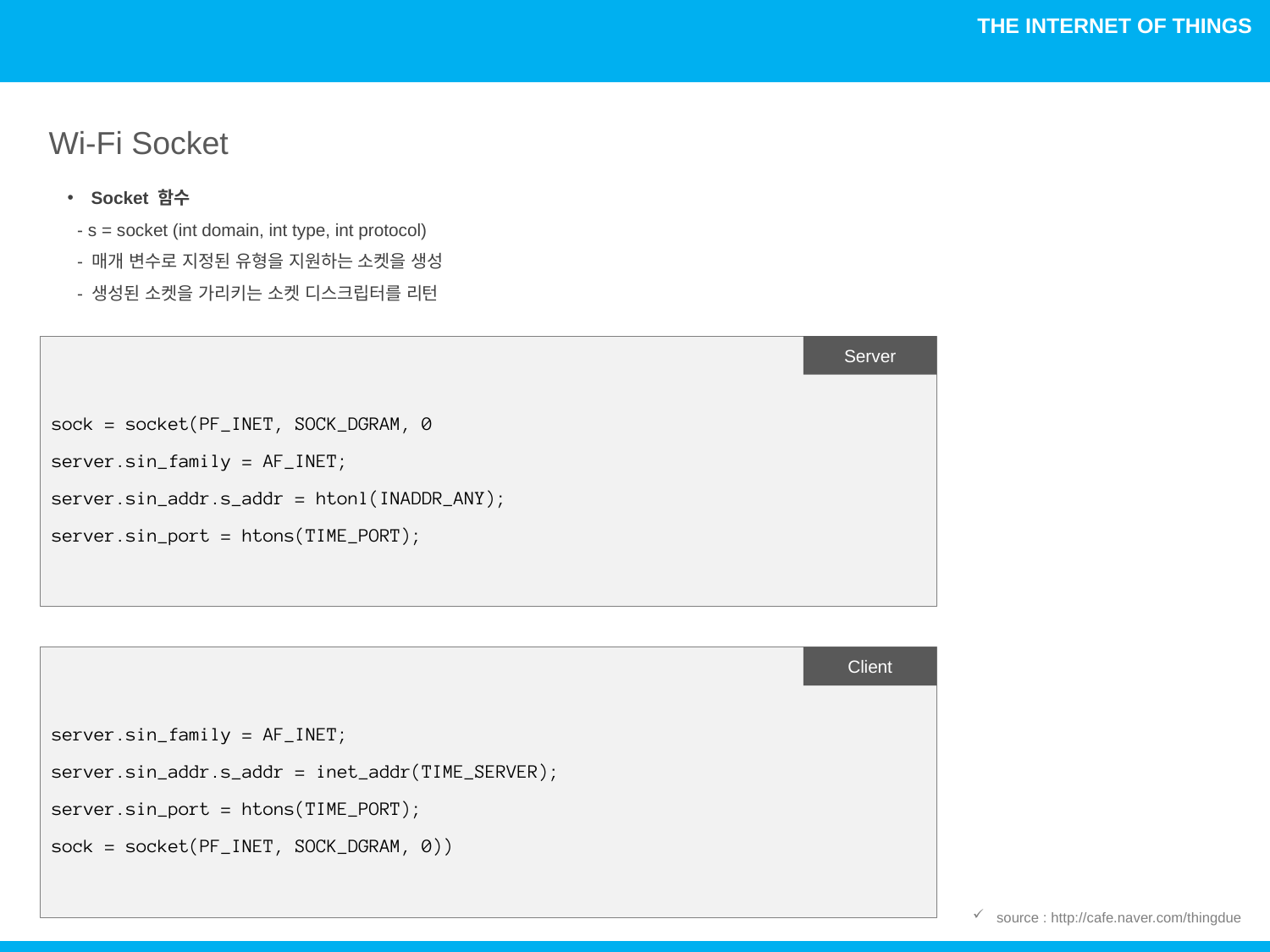

Wi-Fi Socket
Socket 함수
  - s = socket (int domain, int type, int protocol)
  - 매개 변수로 지정된 유형을 지원하는 소켓을 생성
  - 생성된 소켓을 가리키는 소켓 디스크립터를 리턴
sock = socket(PF_INET, SOCK_DGRAM, 0
server.sin_family = AF_INET;
server.sin_addr.s_addr = htonl(INADDR_ANY);
server.sin_port = htons(TIME_PORT);
Server
server.sin_family = AF_INET;
server.sin_addr.s_addr = inet_addr(TIME_SERVER);
server.sin_port = htons(TIME_PORT);
sock = socket(PF_INET, SOCK_DGRAM, 0))
Client
source : http://cafe.naver.com/thingdue